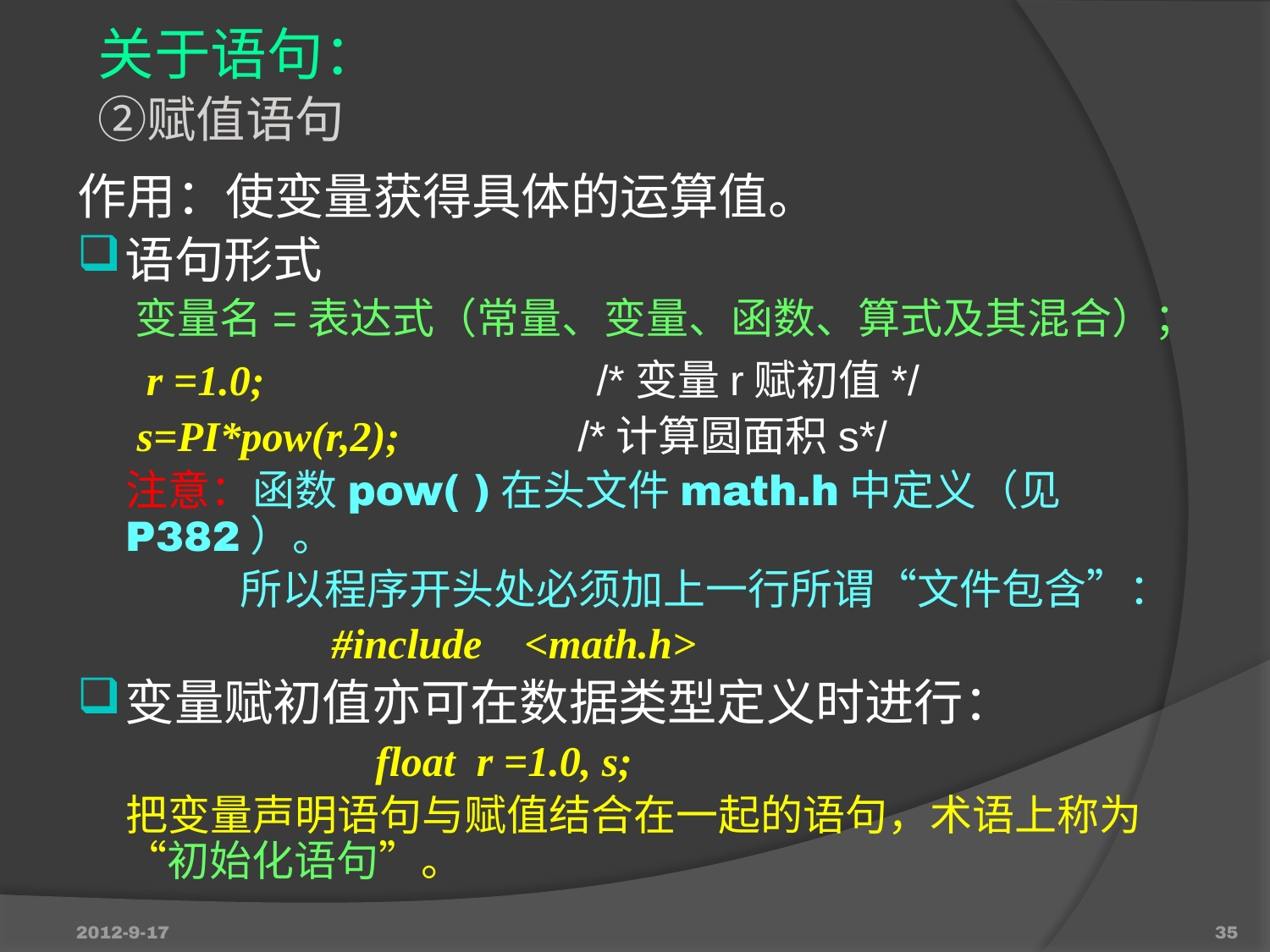

关于语句：
②赋值语句
作用：使变量获得具体的运算值。
语句形式
     变量名=表达式（常量、变量、函数、算式及其混合）；
     r =1.0;                            /*变量r赋初值*/
     s=PI*pow(r,2);               /*计算圆面积s*/
    注意：函数pow( )在头文件math.h中定义（见P382）。
                所以程序开头处必须加上一行所谓“文件包含”：
                        #include    <math.h>
变量赋初值亦可在数据类型定义时进行：
                     float  r =1.0, s;
    把变量声明语句与赋值结合在一起的语句，术语上称为   “初始化语句”。
2012-9-17
35